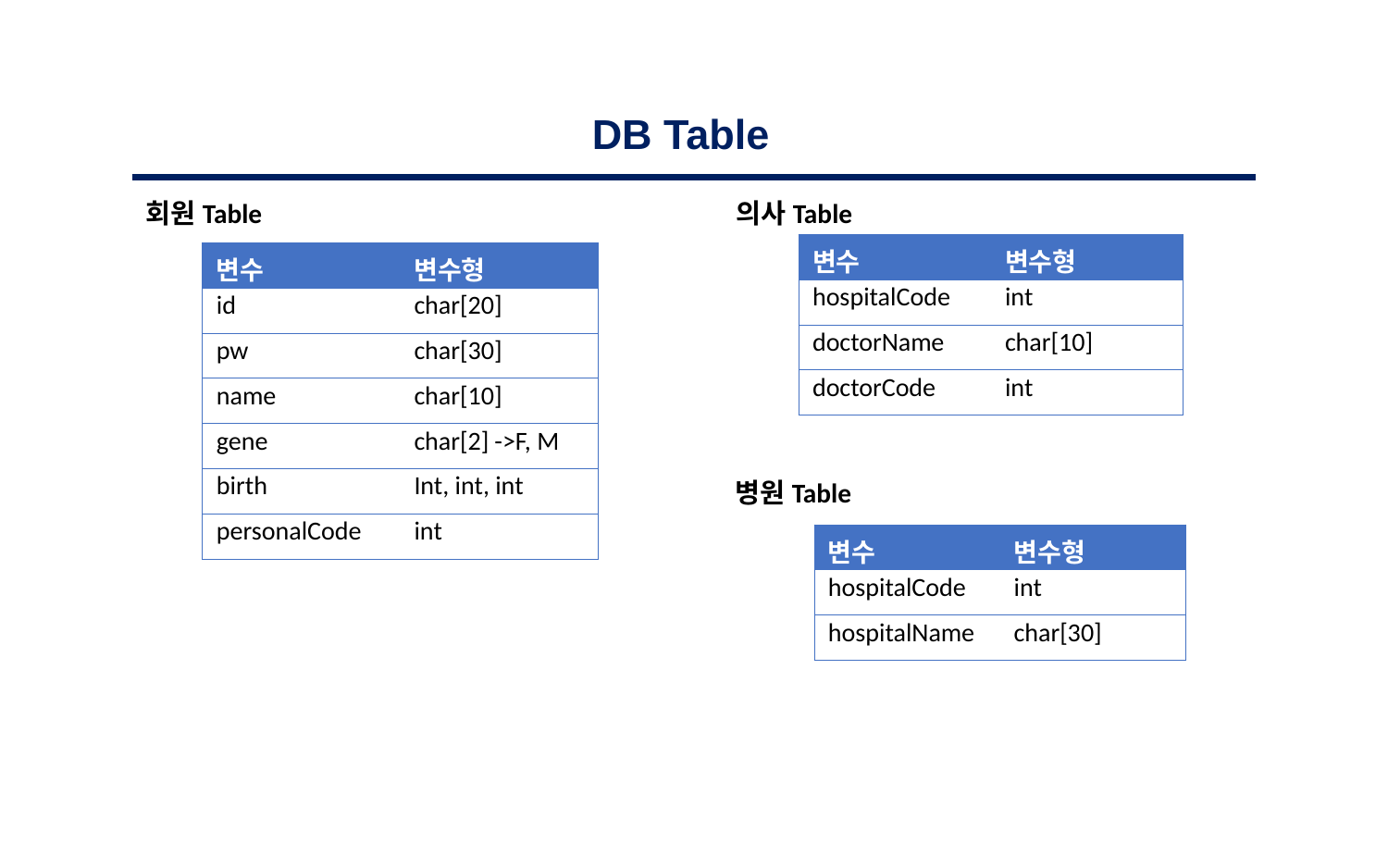

DB Table
회원Table
의사Table
| 변수 | 변수형 |
| --- | --- |
| hospitalCode | int |
| doctorName | char[10] |
| doctorCode | int |
| 변수 | 변수형 |
| --- | --- |
| id | char[20] |
| pw | char[30] |
| name | char[10] |
| gene | char[2] ->F, M |
| birth | Int, int, int |
| personalCode | int |
병원Table
| 변수 | 변수형 |
| --- | --- |
| hospitalCode | int |
| hospitalName | char[30] |